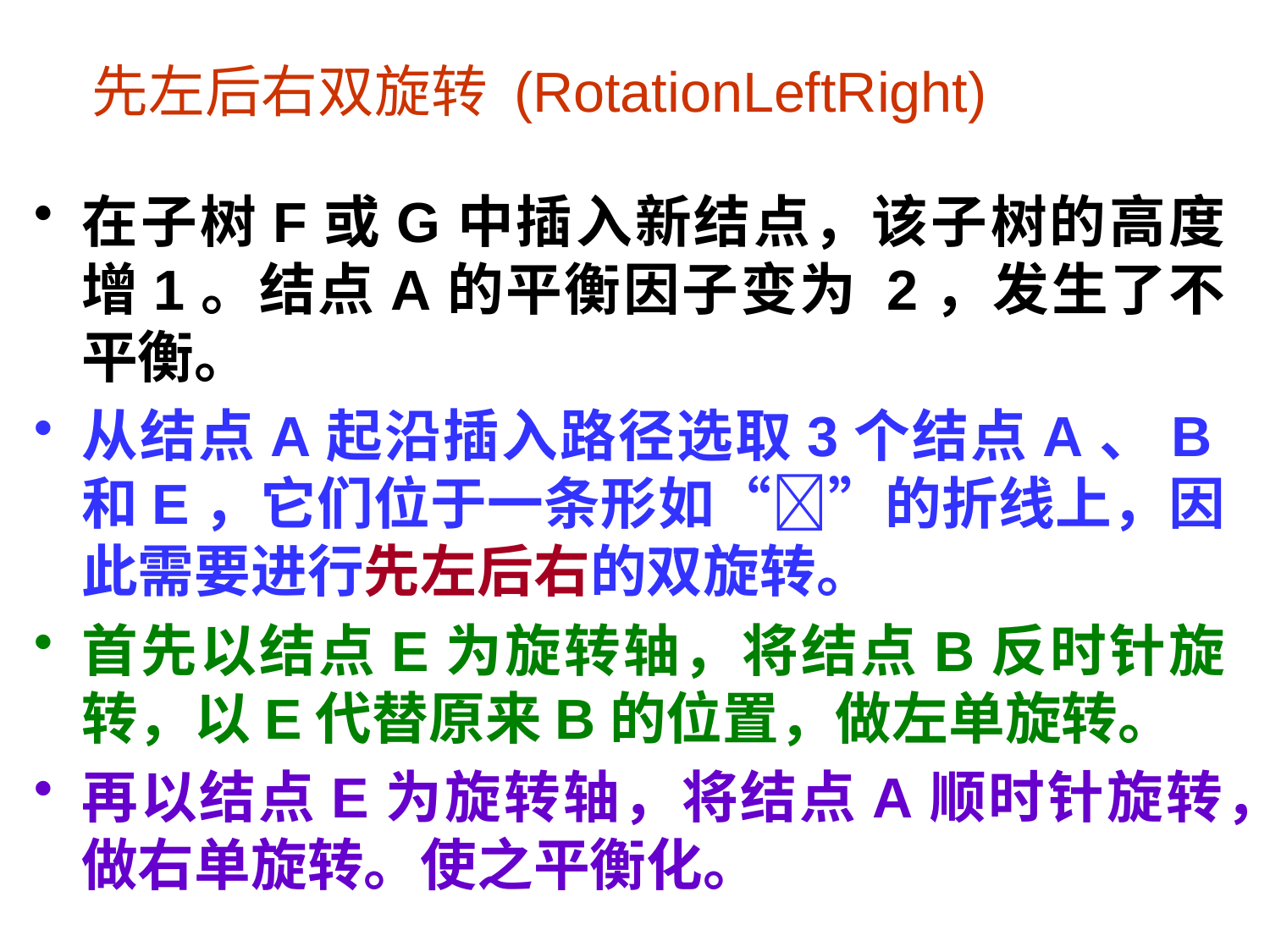

# 先左后右双旋转 (RotationLeftRight)
在子树F或G中插入新结点，该子树的高度增1。结点A的平衡因子变为 2，发生了不平衡。
从结点A起沿插入路径选取3个结点A、B和E，它们位于一条形如“〈”的折线上，因此需要进行先左后右的双旋转。
首先以结点E为旋转轴，将结点B反时针旋转，以E代替原来B的位置，做左单旋转。
再以结点E为旋转轴，将结点A顺时针旋转，做右单旋转。使之平衡化。